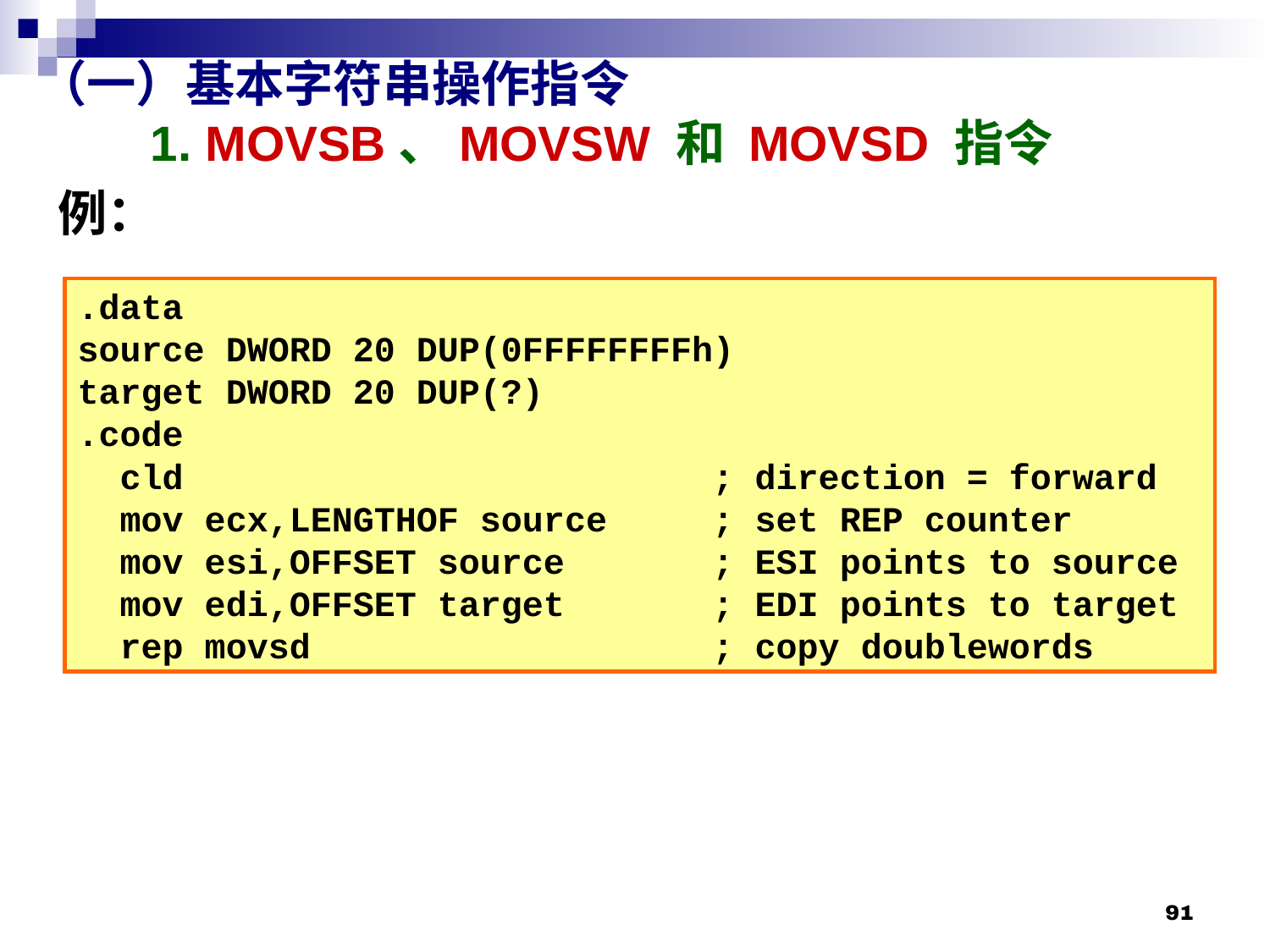

# （一）基本字符串操作指令 1. MOVSB、MOVSW 和 MOVSD 指令
例：
.data
source DWORD 20 DUP(0FFFFFFFFh)
target DWORD 20 DUP(?)
.code
  cld					; direction = forward
  mov ecx,LENGTHOF source	; set REP counter
  mov esi,OFFSET source		; ESI points to source
  mov edi,OFFSET target		; EDI points to target
  rep movsd				; copy doublewords
91